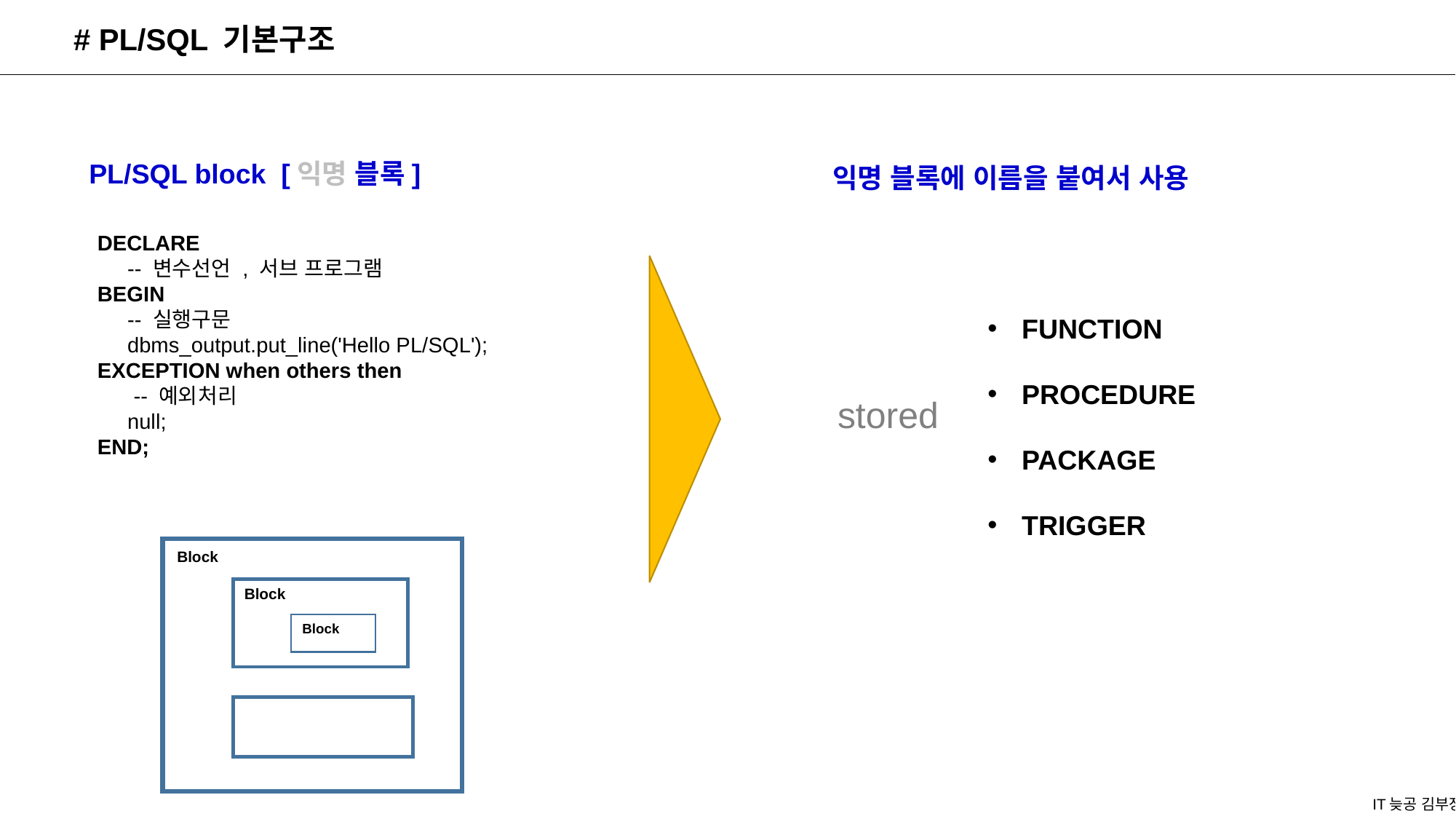

# PL/SQL 기본구조
PL/SQL block  [익명 블록]
익명 블록에 이름을 붙여서 사용
DECLARE
     -- 변수선언 , 서브 프로그램
BEGIN
     -- 실행구문
     dbms_output.put_line('Hello PL/SQL');
EXCEPTION when others then
      -- 예외처리
     null;
END;
FUNCTION

PROCEDURE

PACKAGE

TRIGGER

stored

Block

Block
Block

IT늦공 김부장